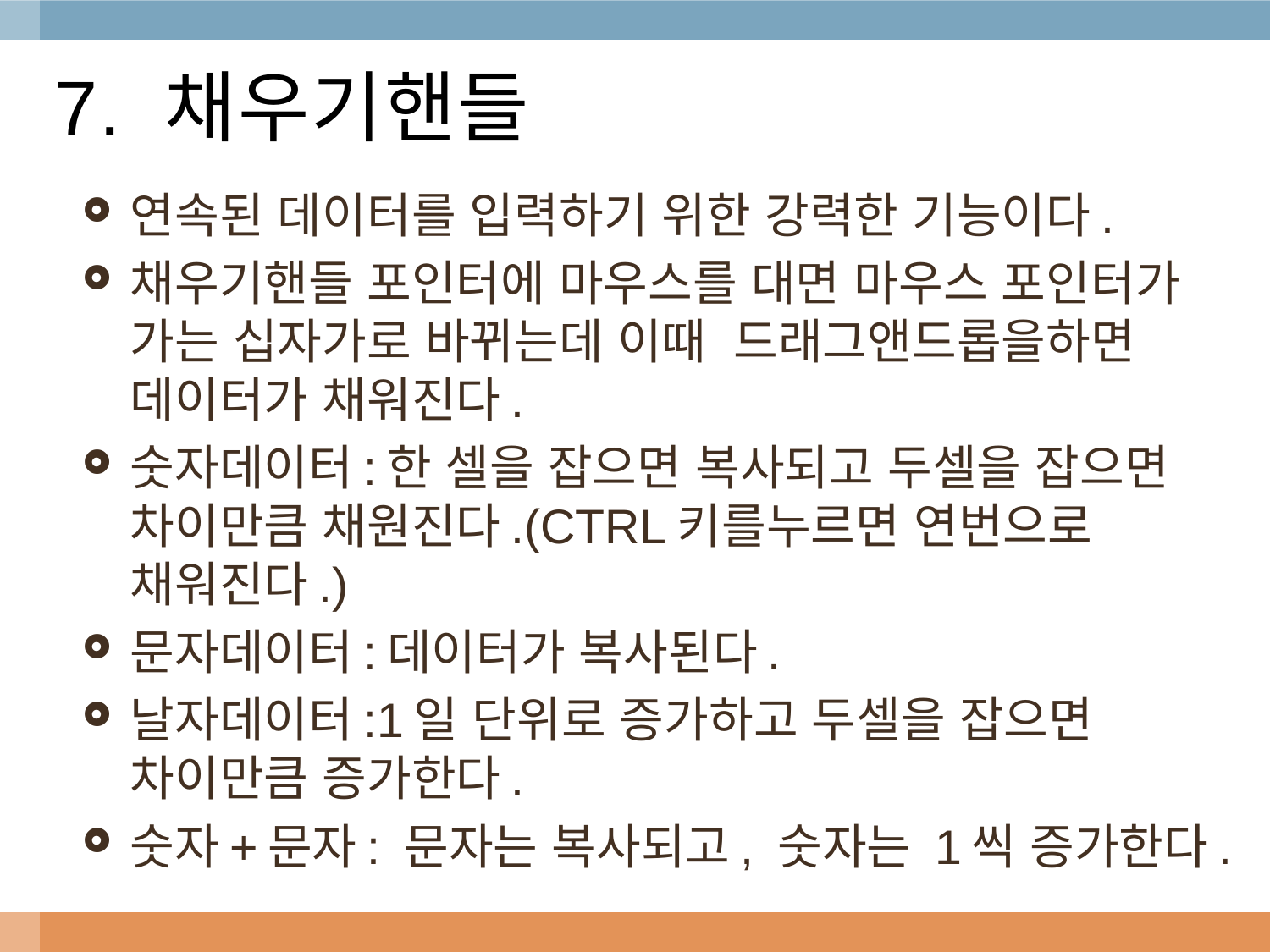

# 7. 채우기핸들
연속된 데이터를 입력하기 위한 강력한 기능이다.
채우기핸들 포인터에 마우스를 대면 마우스 포인터가 가는 십자가로 바뀌는데 이때  드래그앤드롭을하면 데이터가 채워진다.
숫자데이터:한 셀을 잡으면 복사되고 두셀을 잡으면 차이만큼 채원진다.(CTRL키를누르면 연번으로 채워진다.)
문자데이터:데이터가 복사된다.
날자데이터:1일 단위로 증가하고 두셀을 잡으면 차이만큼 증가한다.
숫자+문자: 문자는 복사되고, 숫자는 1씩 증가한다.